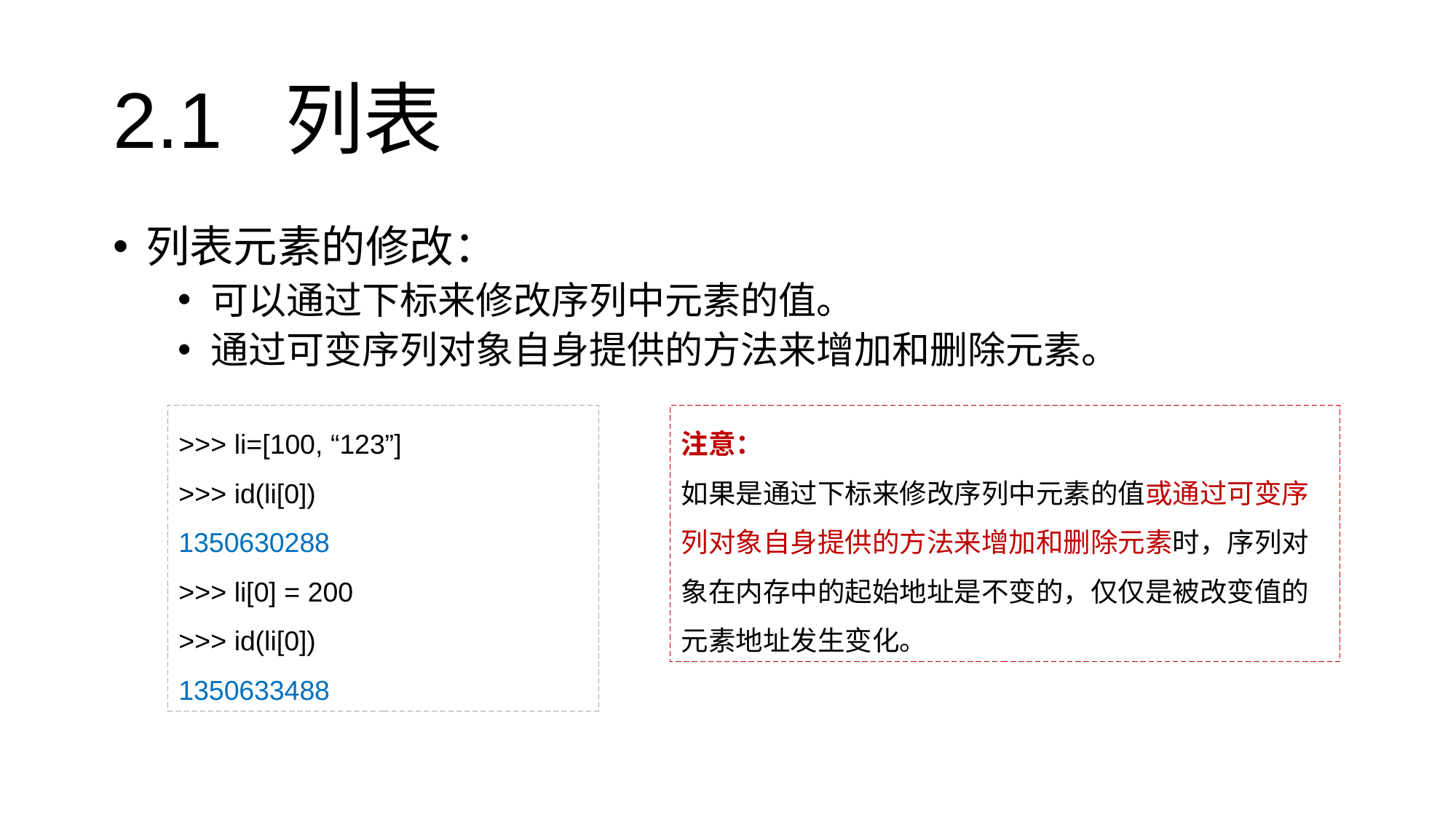

# 2.1  列表
列表元素的修改：
可以通过下标来修改序列中元素的值。
通过可变序列对象自身提供的方法来增加和删除元素。
>>> li=[100, “123”]
>>> id(li[0])
1350630288
>>> li[0] = 200
>>> id(li[0])
1350633488
注意：
如果是通过下标来修改序列中元素的值或通过可变序列对象自身提供的方法来增加和删除元素时，序列对象在内存中的起始地址是不变的，仅仅是被改变值的元素地址发生变化。